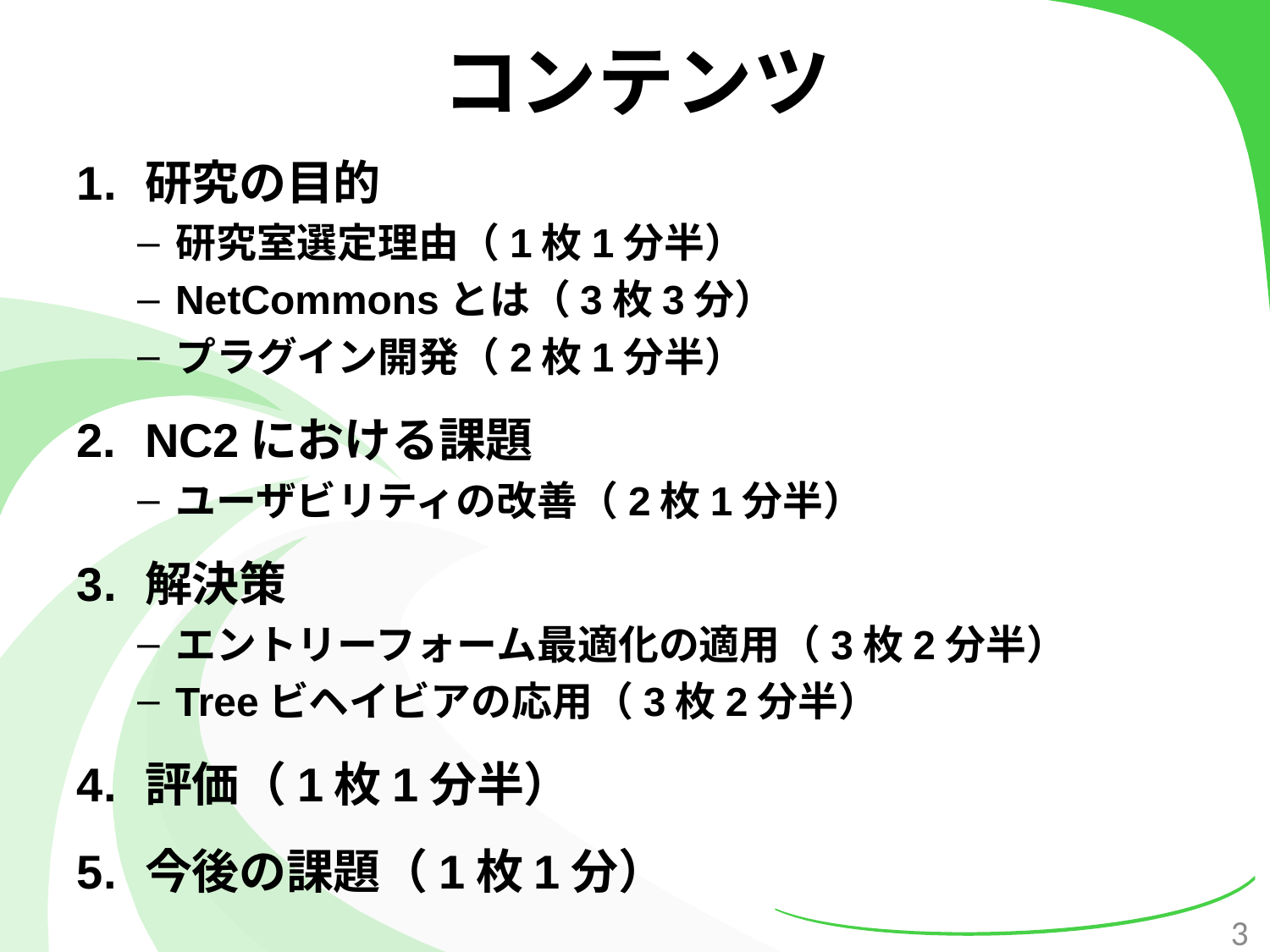

# コンテンツ
研究の目的
研究室選定理由（1枚1分半）
NetCommonsとは（3枚3分）
プラグイン開発（2枚1分半）
NC2における課題
ユーザビリティの改善（2枚1分半）
解決策
エントリーフォーム最適化の適用（3枚2分半）
Treeビヘイビアの応用（3枚2分半）
評価（1枚1分半）
今後の課題（1枚1分）